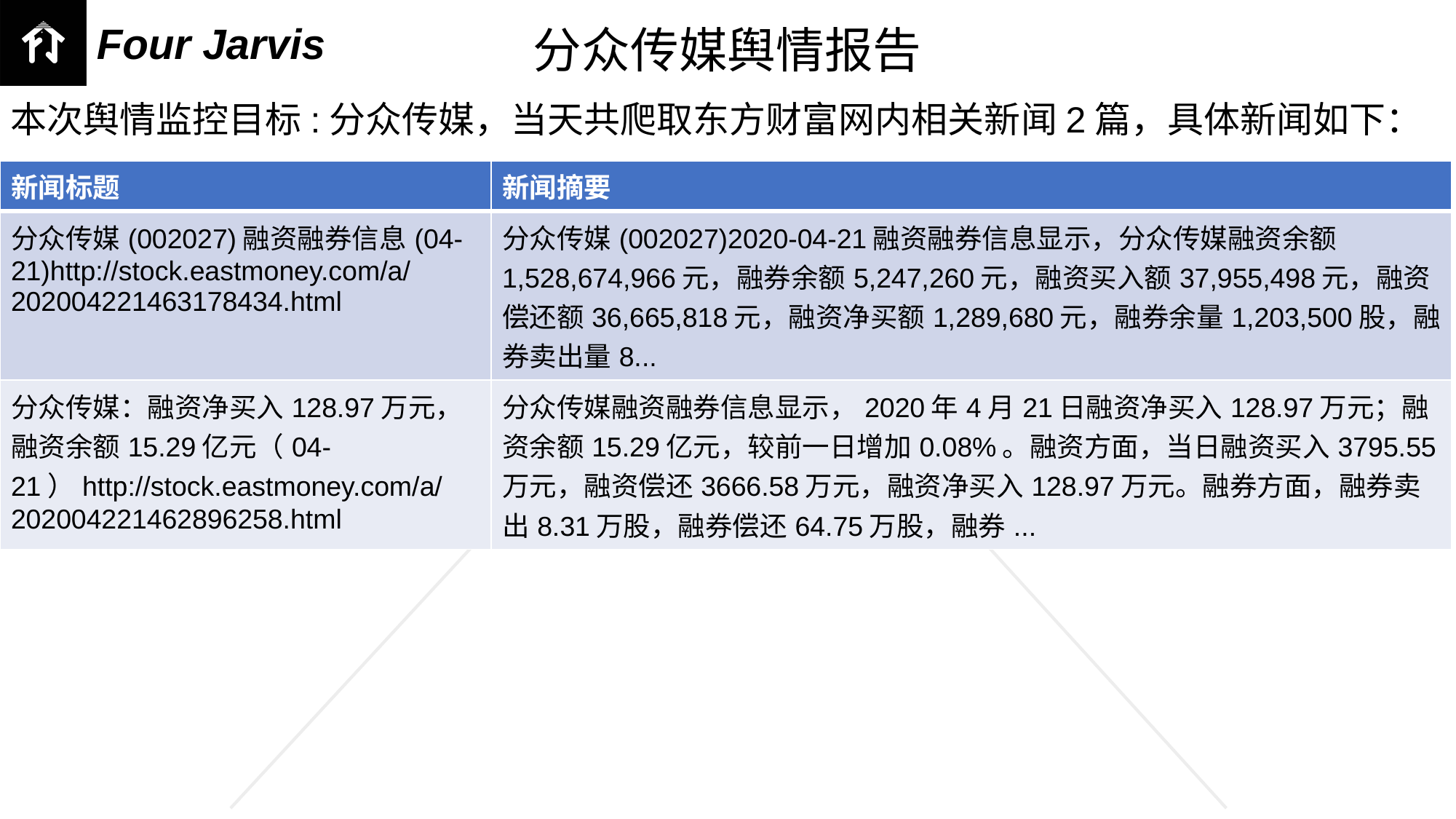

分众传媒舆情报告
本次舆情监控目标:分众传媒，当天共爬取东方财富网内相关新闻2篇，具体新闻如下：
| 新闻标题 | 新闻摘要 |
| --- | --- |
| 分众传媒(002027)融资融券信息(04-21)http://stock.eastmoney.com/a/202004221463178434.html | 分众传媒(002027)2020-04-21融资融券信息显示，分众传媒融资余额1,528,674,966元，融券余额5,247,260元，融资买入额37,955,498元，融资偿还额36,665,818元，融资净买额1,289,680元，融券余量1,203,500股，融券卖出量8... |
| 分众传媒：融资净买入128.97万元，融资余额15.29亿元（04-21）http://stock.eastmoney.com/a/202004221462896258.html | 分众传媒融资融券信息显示，2020年4月21日融资净买入128.97万元；融资余额15.29亿元，较前一日增加0.08%。融资方面，当日融资买入3795.55万元，融资偿还3666.58万元，融资净买入128.97万元。融券方面，融券卖出8.31万股，融券偿还64.75万股，融券... |